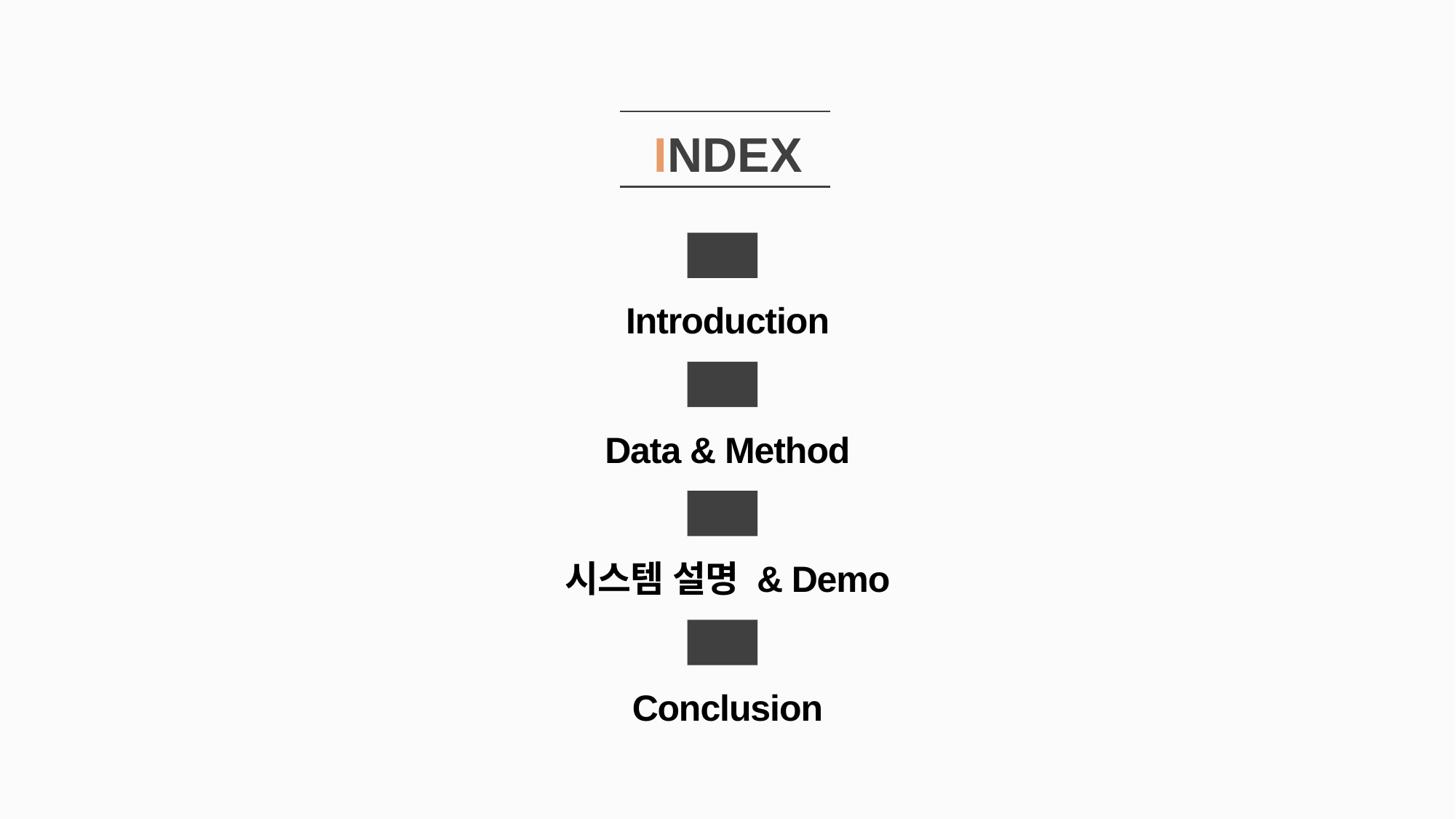

INDEX

01
Introduction

02
Data & Method

03
시스템 설명 & Demo

04
Conclusion